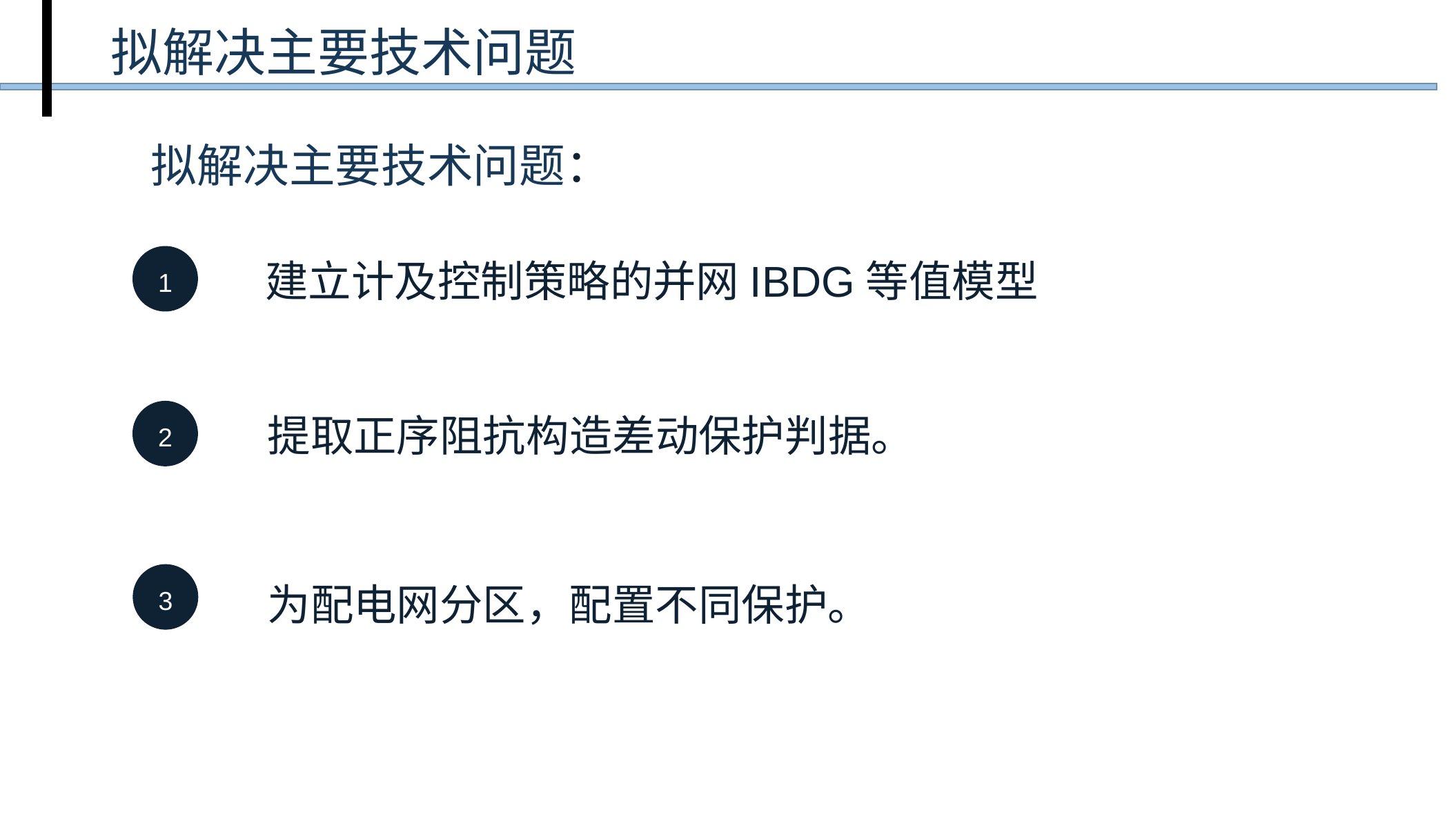

拟解决主要技术问题

拟解决主要技术问题：
1
建立计及控制策略的并网IBDG等值模型
2
提取正序阻抗构造差动保护判据。
3
为配电网分区，配置不同保护。